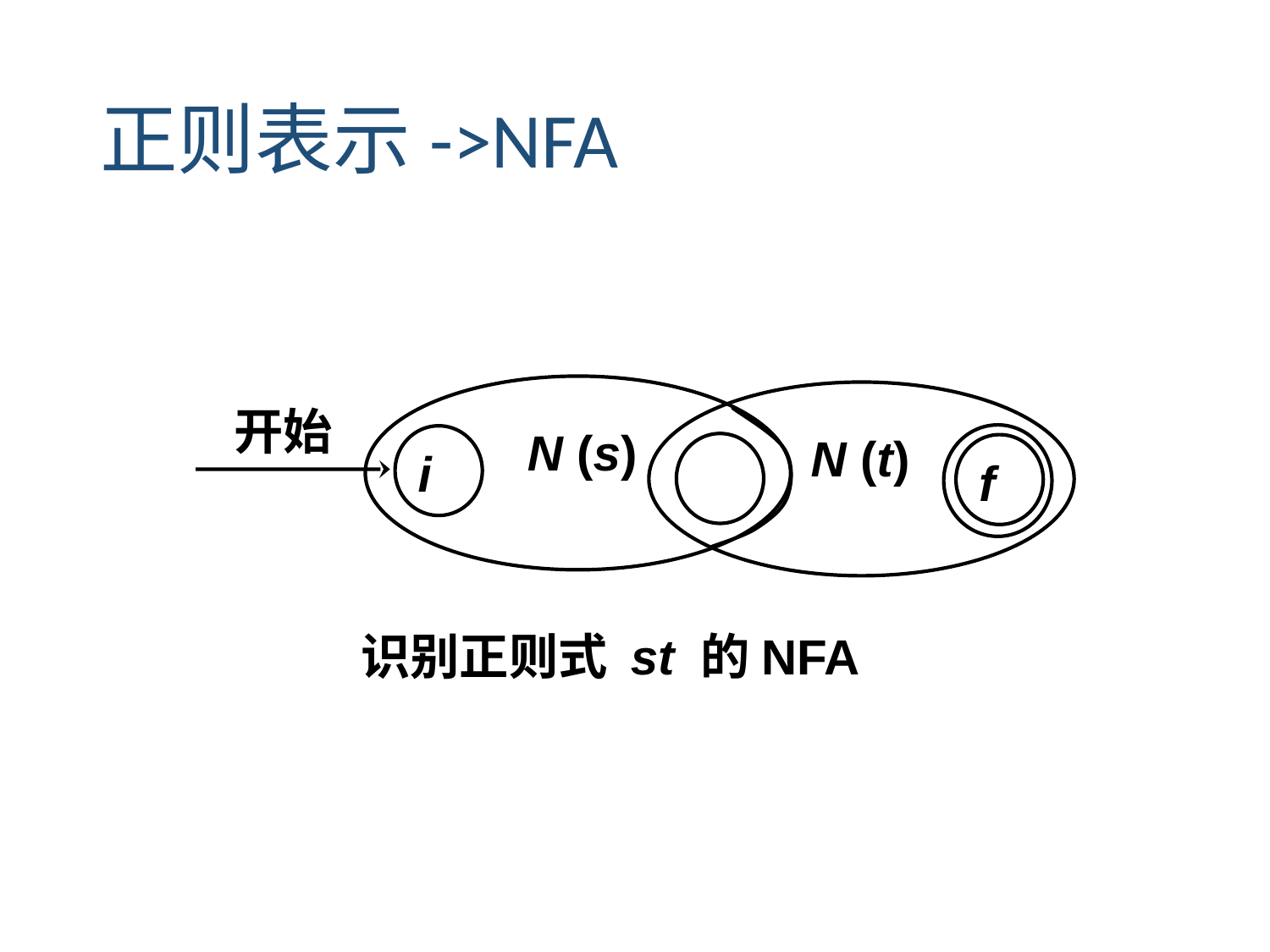

# 正则表示->NFA

开始

N (s)
N (t)

f
i

识别正则式 st 的NFA